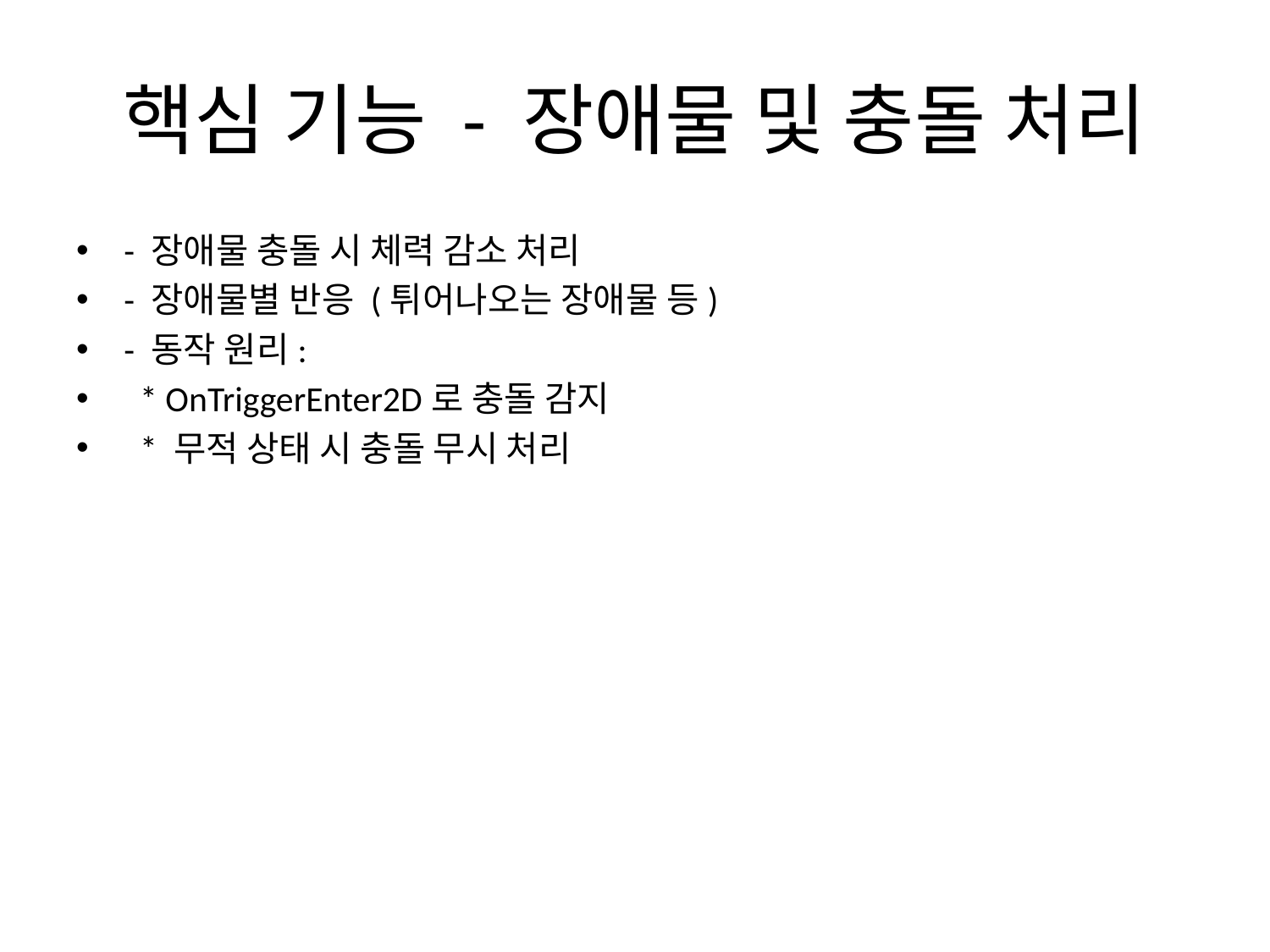

# 핵심 기능 - 장애물 및 충돌 처리
- 장애물 충돌 시 체력 감소 처리
- 장애물별 반응 (튀어나오는 장애물 등)
- 동작 원리:
  * OnTriggerEnter2D로 충돌 감지
  * 무적 상태 시 충돌 무시 처리